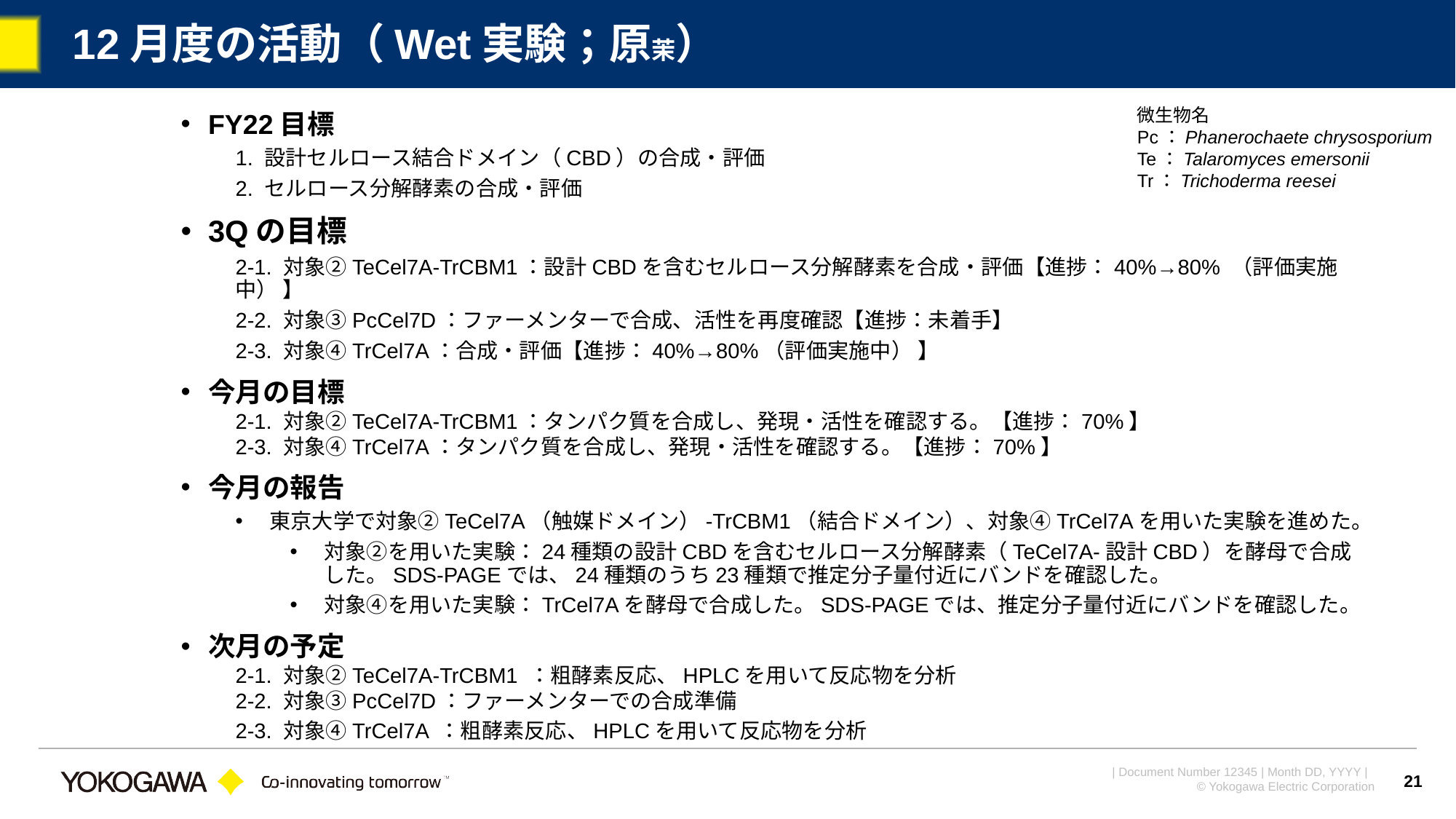

# 12月度の活動（Wet実験；原茉）
微生物名
Pc：Phanerochaete chrysosporium
Te：Talaromyces emersonii
Tr：Trichoderma reesei
FY22目標
1. 設計セルロース結合ドメイン（CBD）の合成・評価
2. セルロース分解酵素の合成・評価
3Qの目標
2-1. 対象②TeCel7A-TrCBM1：設計CBDを含むセルロース分解酵素を合成・評価【進捗：40%→80% （評価実施中） 】
2-2. 対象③PcCel7D：ファーメンターで合成、活性を再度確認【進捗：未着手】
2-3. 対象④TrCel7A：合成・評価【進捗：40%→80%（評価実施中） 】
今月の目標
2-1. 対象②TeCel7A-TrCBM1：タンパク質を合成し、発現・活性を確認する。【進捗：70%】
2-3. 対象④TrCel7A：タンパク質を合成し、発現・活性を確認する。【進捗：70%】
今月の報告
東京大学で対象②TeCel7A（触媒ドメイン）-TrCBM1（結合ドメイン）、対象④TrCel7Aを用いた実験を進めた。
対象②を用いた実験：24種類の設計CBDを含むセルロース分解酵素（TeCel7A-設計CBD）を酵母で合成した。SDS-PAGEでは、24種類のうち23種類で推定分子量付近にバンドを確認した。
対象④を用いた実験：TrCel7Aを酵母で合成した。SDS-PAGEでは、推定分子量付近にバンドを確認した。
次月の予定
2-1. 対象②TeCel7A-TrCBM1 ：粗酵素反応、HPLCを用いて反応物を分析
2-2. 対象③PcCel7D：ファーメンターでの合成準備
2-3. 対象④TrCel7A ：粗酵素反応、HPLCを用いて反応物を分析

21